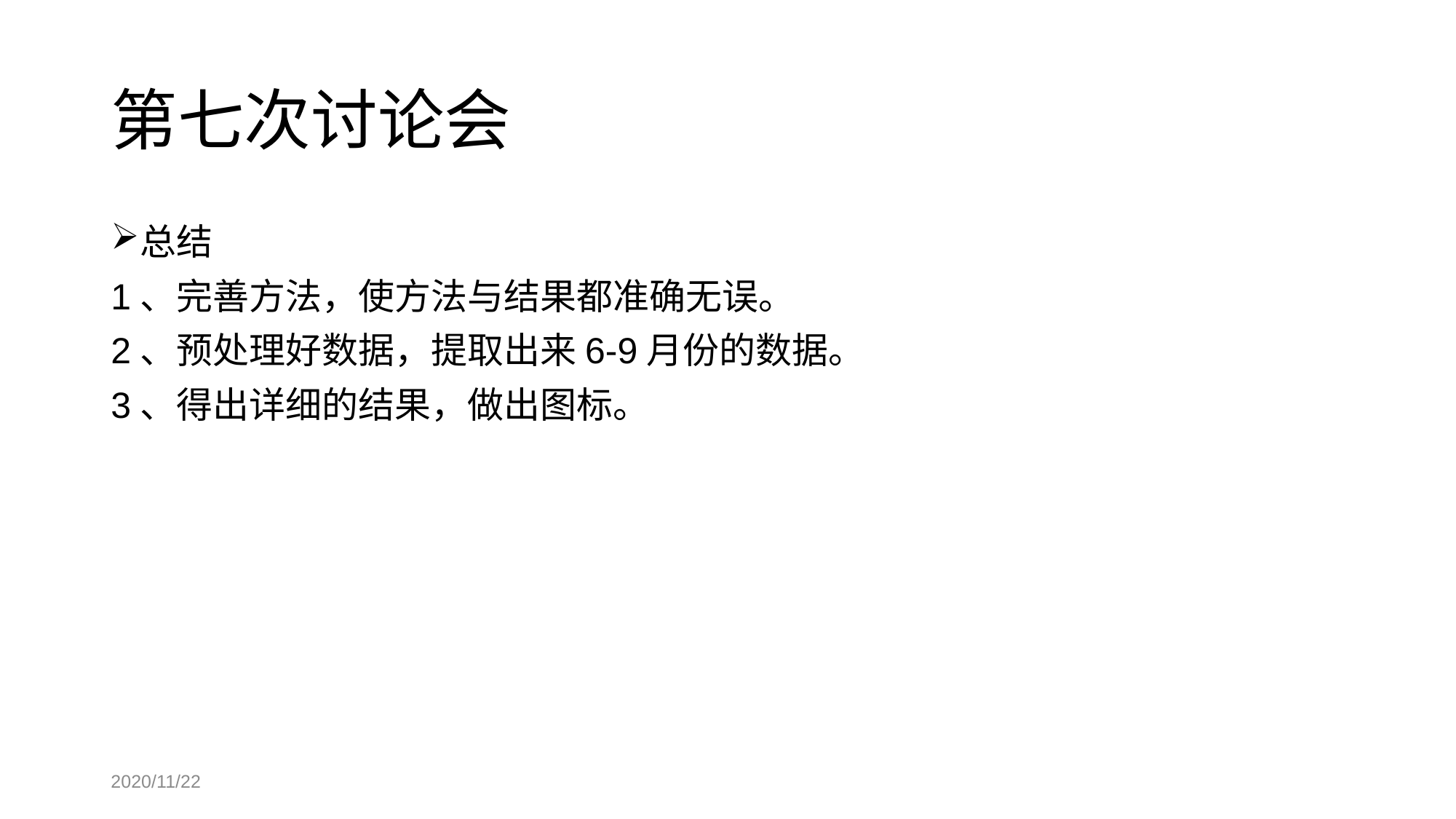

# 第七次讨论会
总结
1、完善方法，使方法与结果都准确无误。
2、预处理好数据，提取出来6-9月份的数据。
3、得出详细的结果，做出图标。
2020/11/22